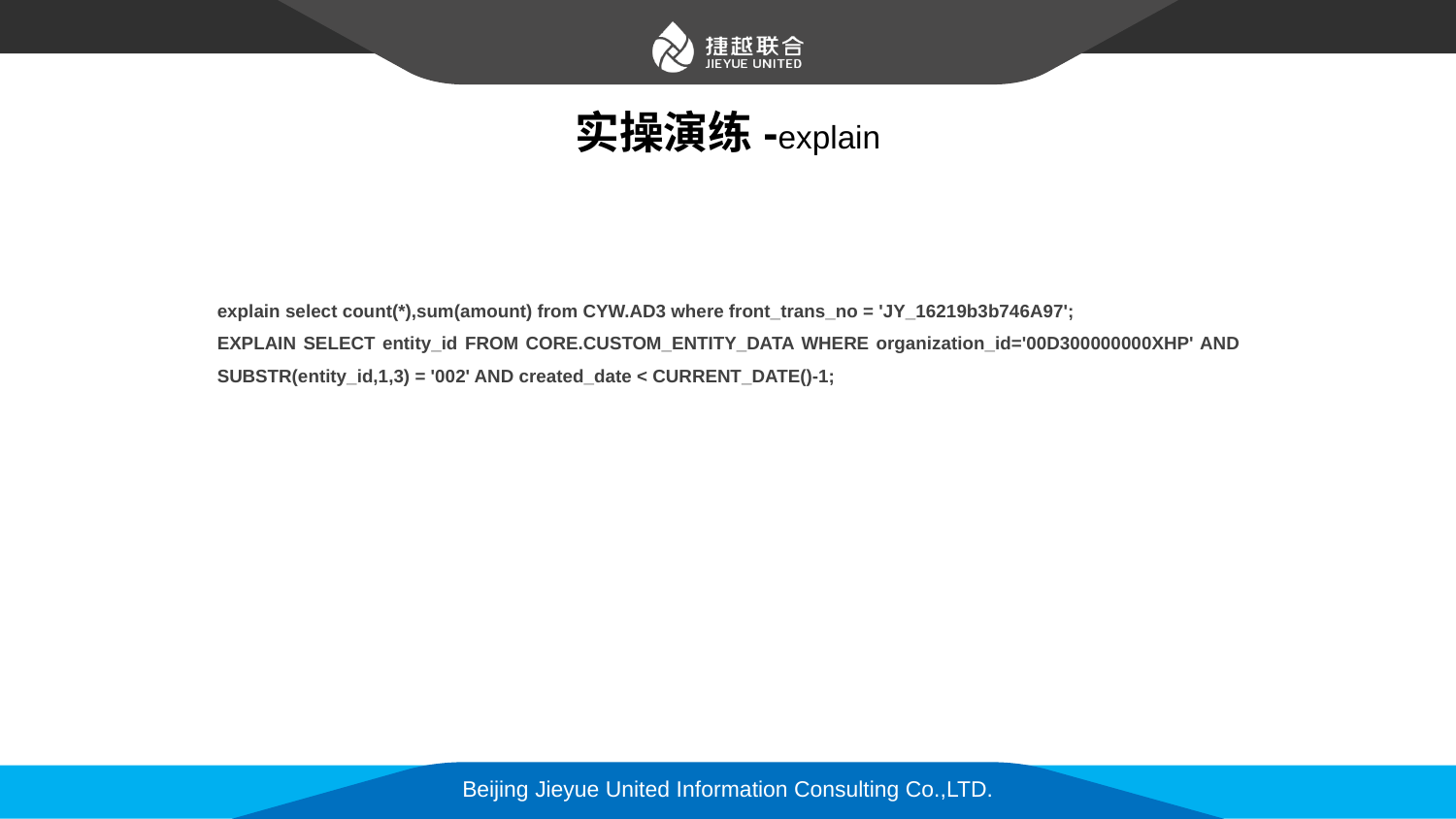

# 实操演练-explain
explain select count(*),sum(amount) from CYW.AD3 where front_trans_no = 'JY_16219b3b746A97';
EXPLAIN SELECT entity_id FROM CORE.CUSTOM_ENTITY_DATA WHERE organization_id='00D300000000XHP' AND SUBSTR(entity_id,1,3) = '002' AND created_date < CURRENT_DATE()-1;